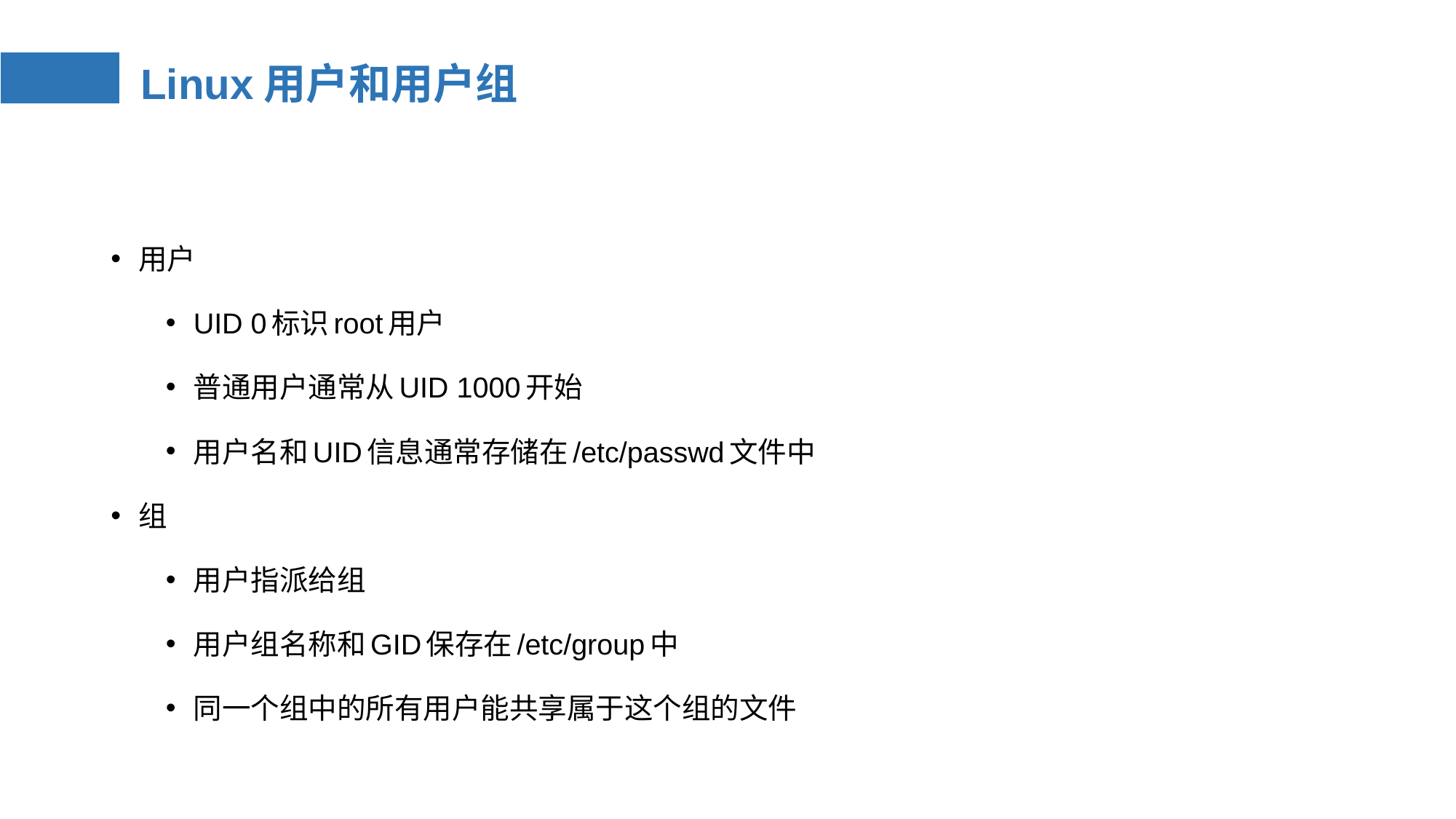

# Linux用户和用户组
用户
UID 0标识root用户
普通用户通常从UID 1000开始
用户名和UID信息通常存储在/etc/passwd文件中
组
用户指派给组
用户组名称和GID保存在/etc/group中
同一个组中的所有用户能共享属于这个组的文件